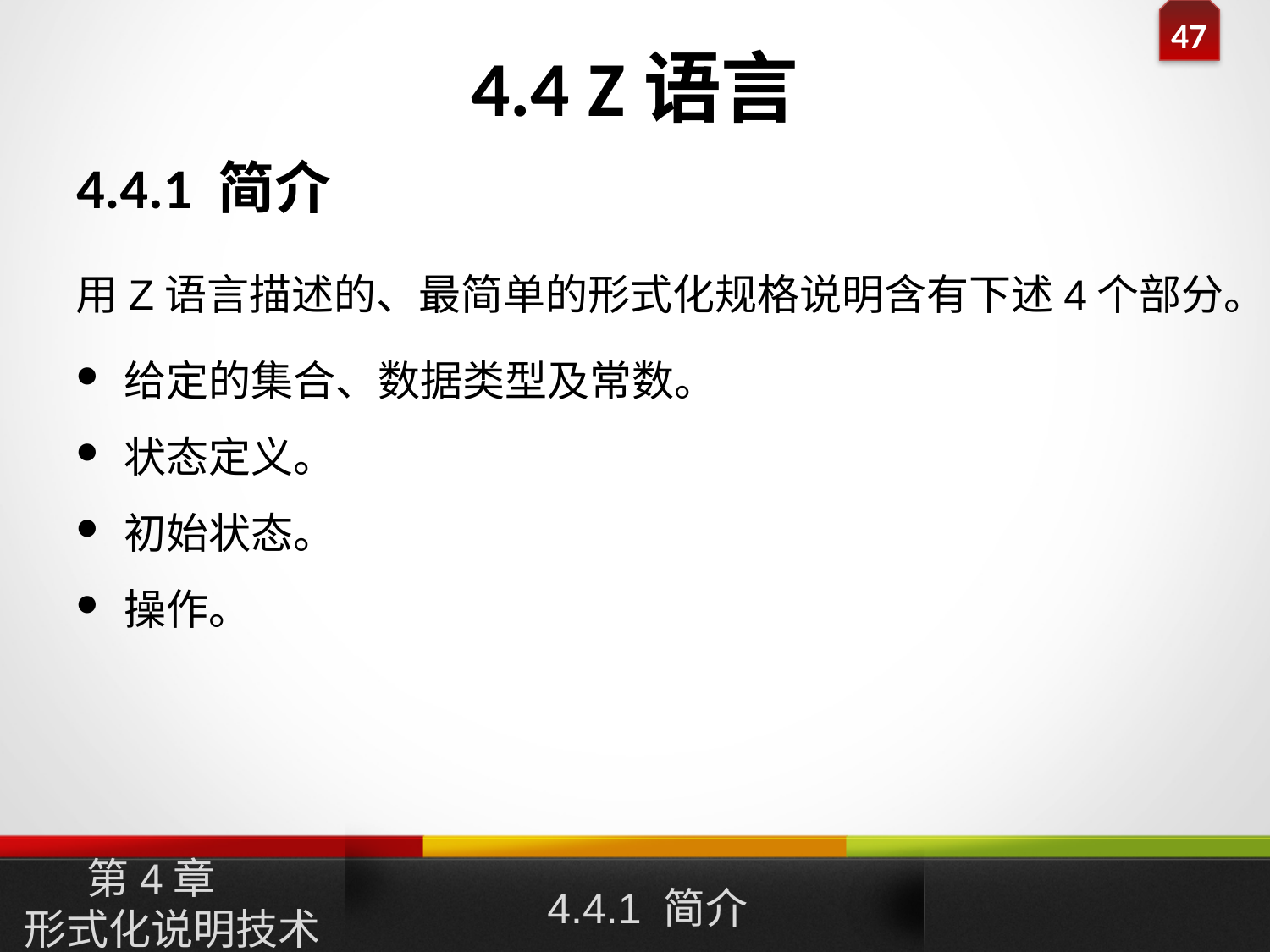

# 4.4 Z语言
4.4.1 简介
用Z语言描述的、最简单的形式化规格说明含有下述4个部分。
给定的集合、数据类型及常数。
状态定义。
初始状态。
操作。
第4章
形式化说明技术
4.4.1 简介